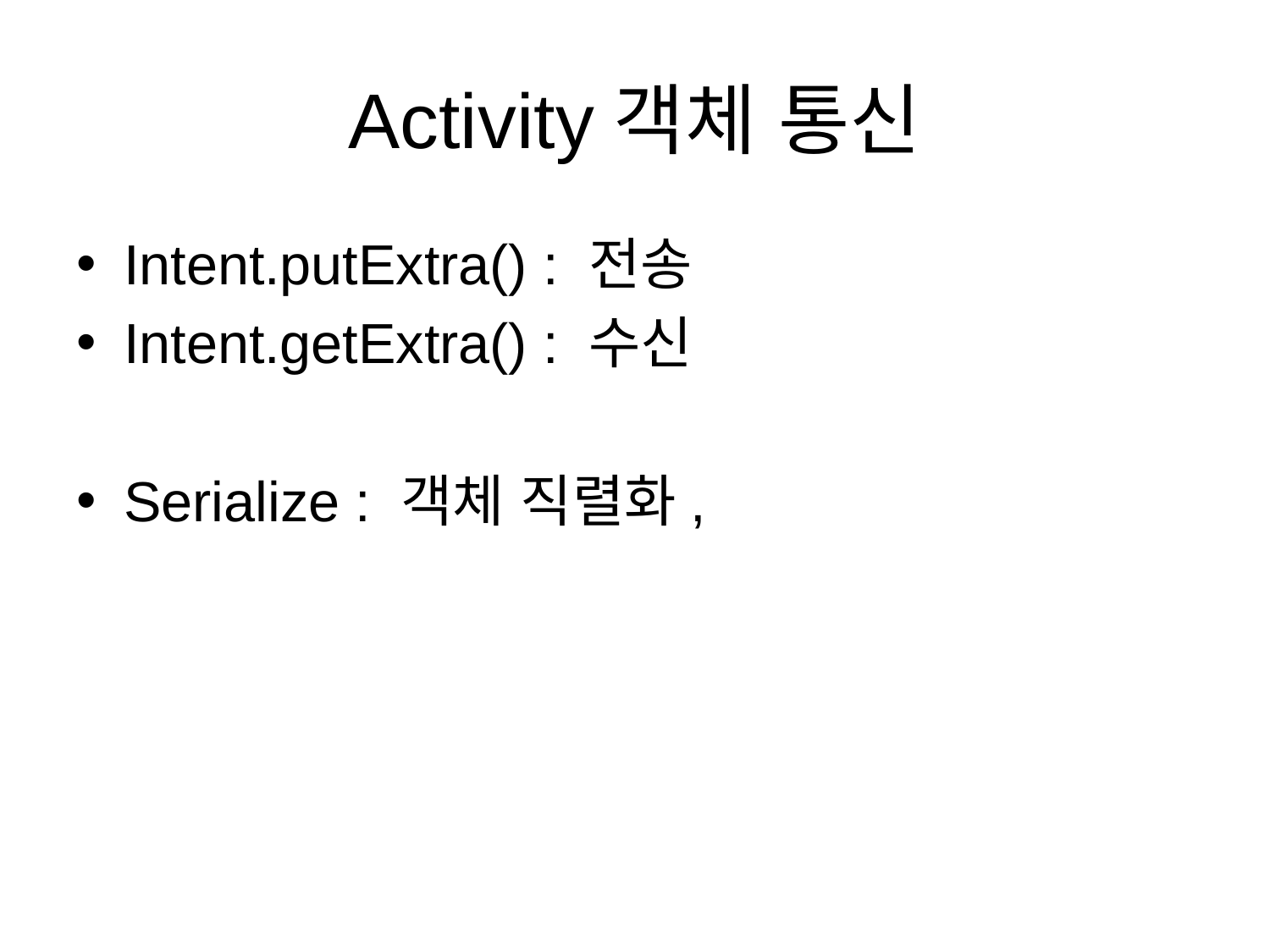

# Activity객체 통신
Intent.putExtra() : 전송
Intent.getExtra() : 수신

Serialize : 객체 직렬화,